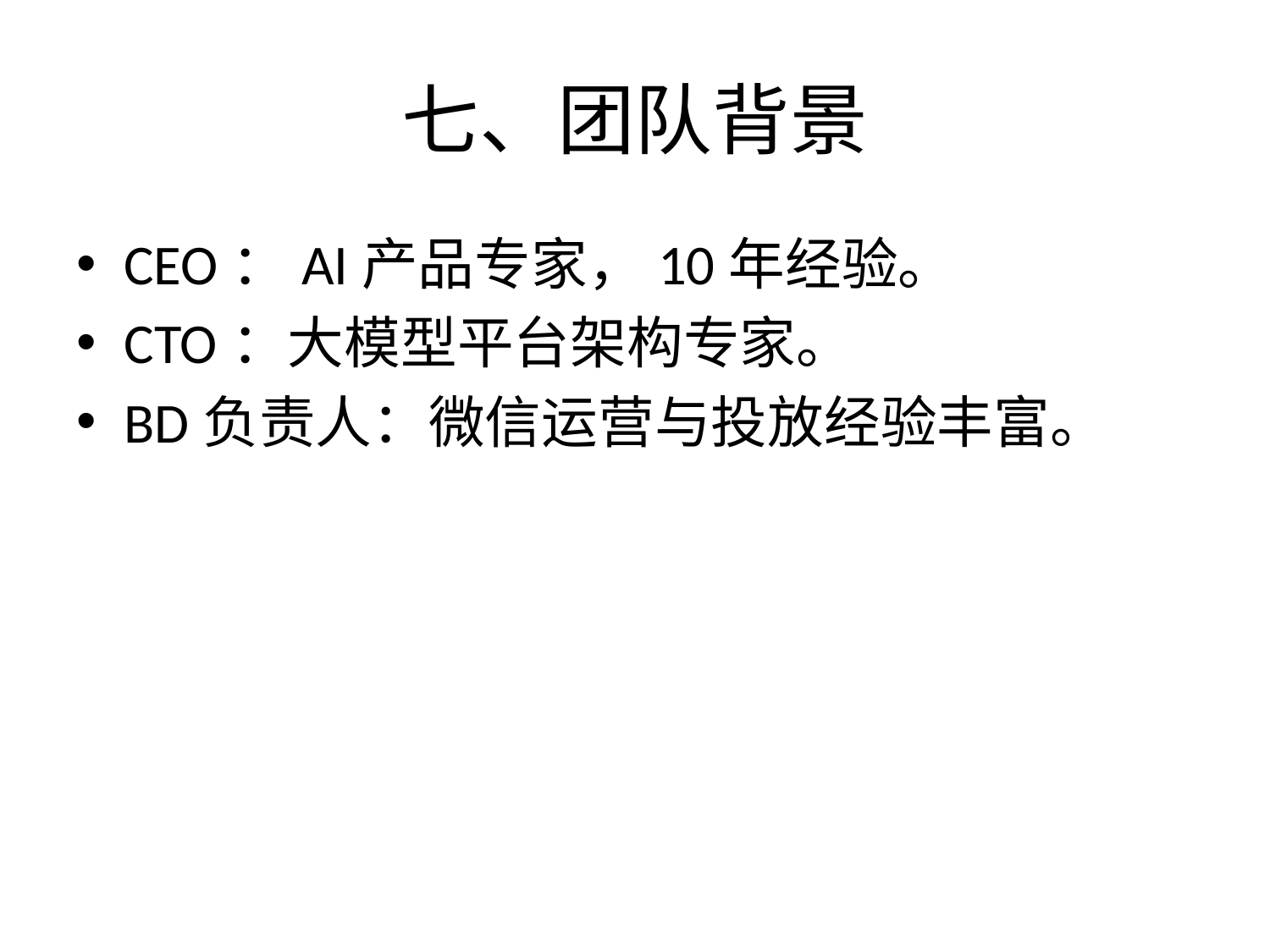

# 七、团队背景
CEO：AI产品专家，10年经验。
CTO：大模型平台架构专家。
BD负责人：微信运营与投放经验丰富。